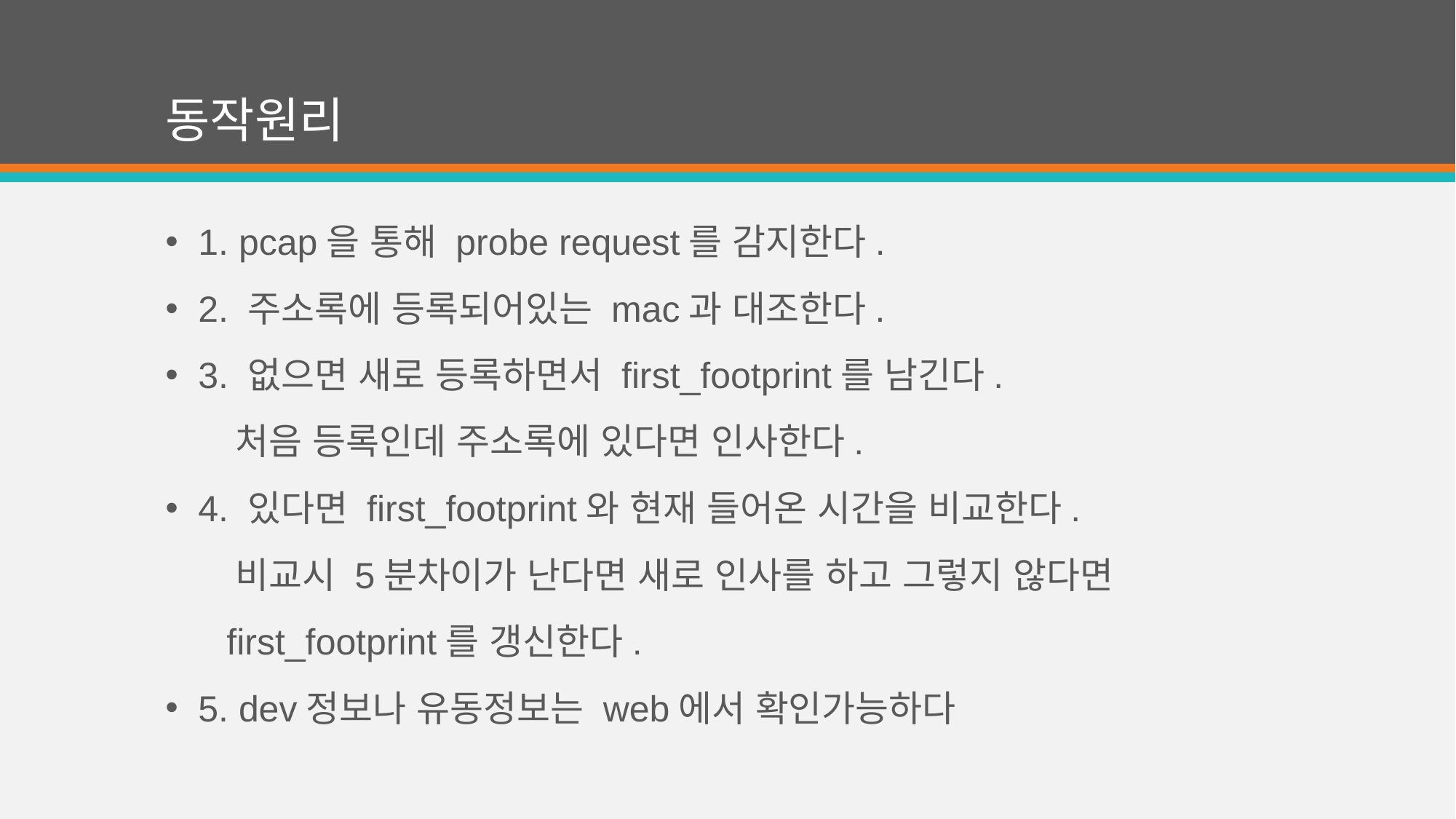

# 동작원리
1. pcap을 통해 probe request를 감지한다.
2. 주소록에 등록되어있는 mac과 대조한다.
3. 없으면 새로 등록하면서 first_footprint를 남긴다.
      처음 등록인데 주소록에 있다면 인사한다.
4. 있다면 first_footprint와 현재 들어온 시간을 비교한다.
      비교시 5분차이가 난다면 새로 인사를 하고 그렇지 않다면
      first_footprint를 갱신한다.
5. dev정보나 유동정보는 web에서 확인가능하다